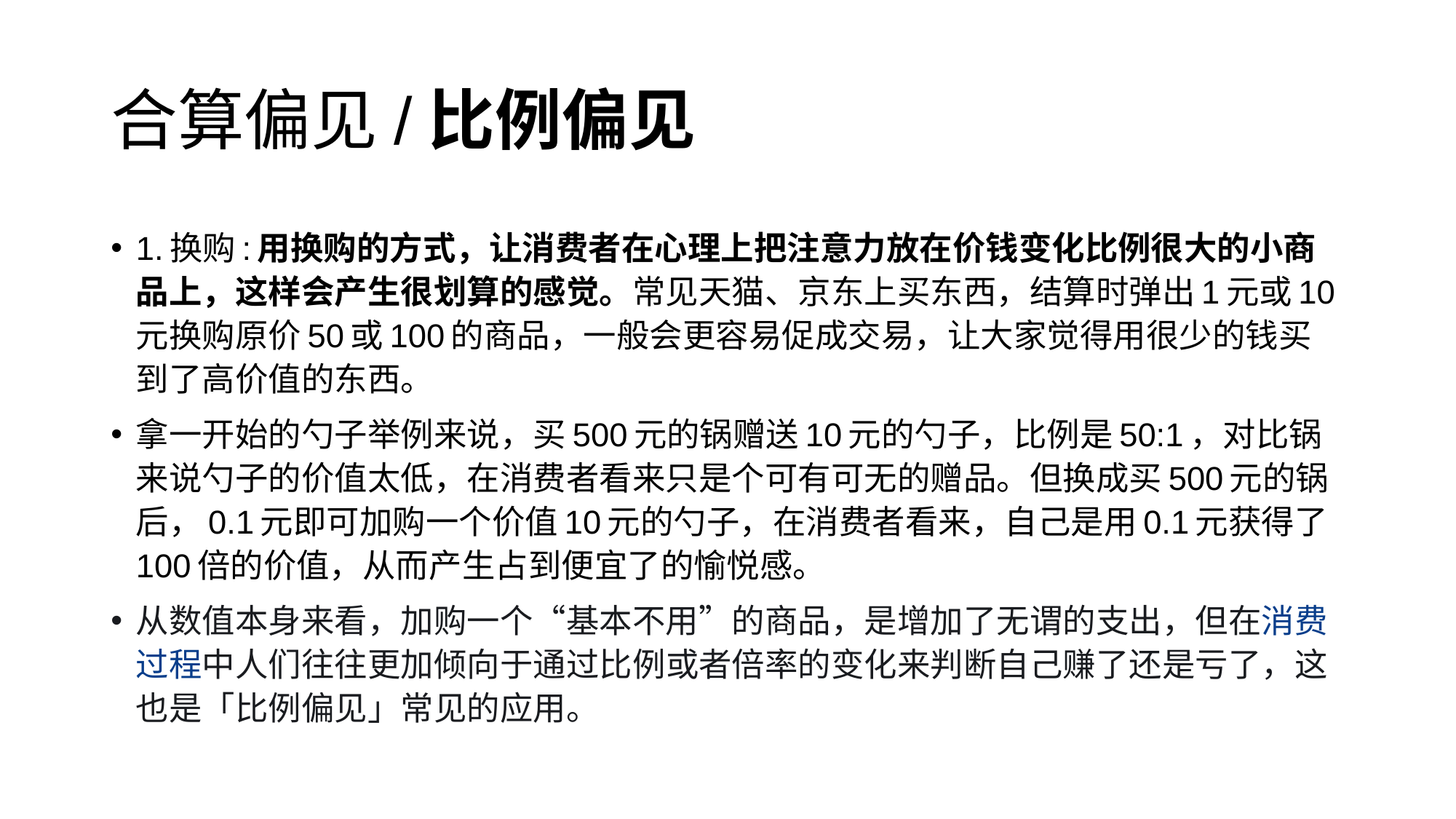

# 合算偏见/比例偏见
1.换购:用换购的方式，让消费者在心理上把注意力放在价钱变化比例很大的小商品上，这样会产生很划算的感觉。常见天猫、京东上买东西，结算时弹出1元或10元换购原价50或100的商品，一般会更容易促成交易，让大家觉得用很少的钱买到了高价值的东西。
拿一开始的勺子举例来说，买500元的锅赠送10元的勺子，比例是50:1，对比锅来说勺子的价值太低，在消费者看来只是个可有可无的赠品。但换成买500元的锅后，0.1元即可加购一个价值10元的勺子，在消费者看来，自己是用0.1元获得了100倍的价值，从而产生占到便宜了的愉悦感。
从数值本身来看，加购一个“基本不用”的商品，是增加了无谓的支出，但在消费过程中人们往往更加倾向于通过比例或者倍率的变化来判断自己赚了还是亏了，这也是「比例偏见」常见的应用。